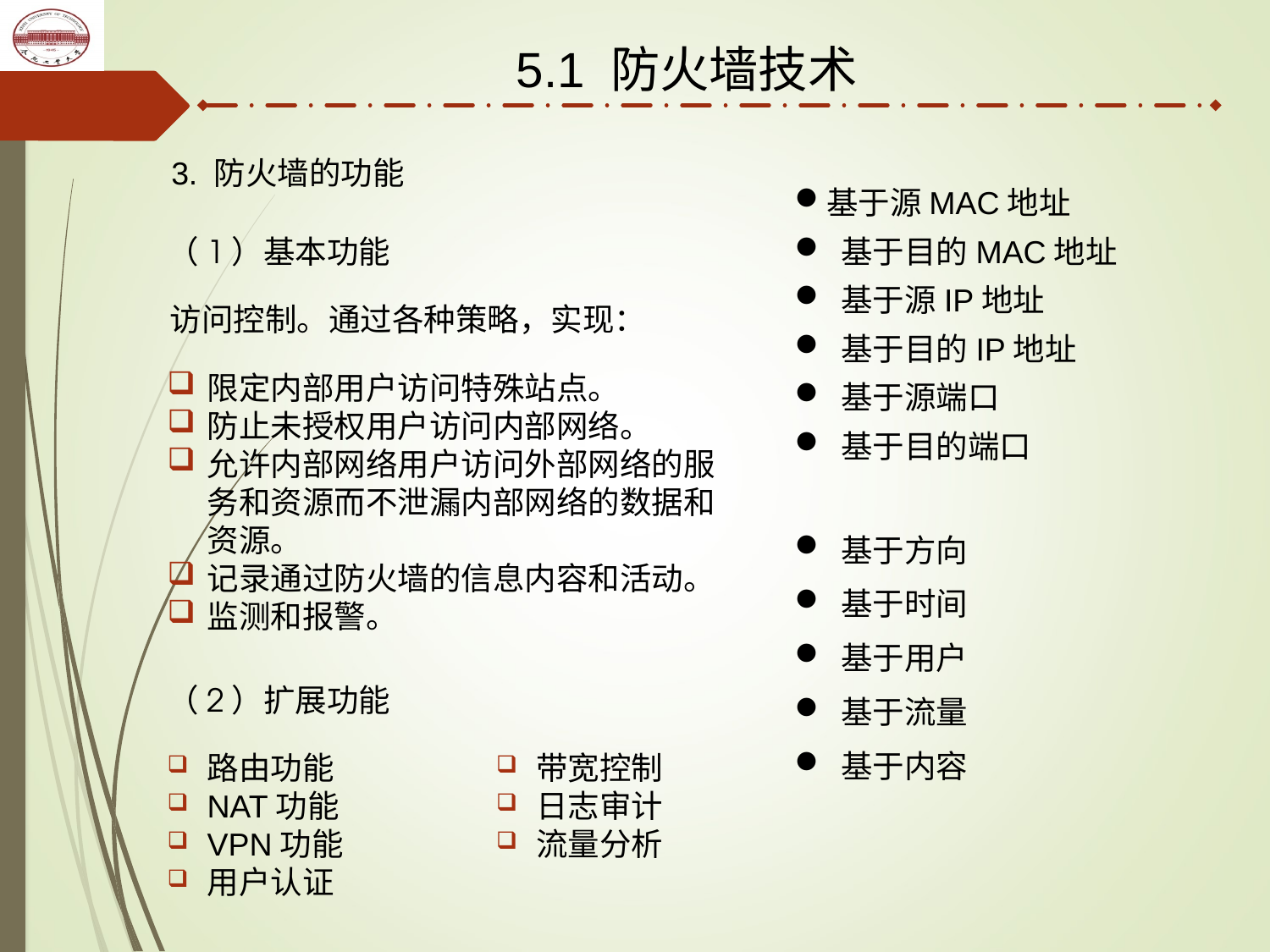

5.1 防火墙技术
3. 防火墙的功能
基于源MAC地址
 基于目的MAC地址
 基于源IP地址
 基于目的IP地址
 基于源端口
 基于目的端口
（1）基本功能
访问控制。通过各种策略，实现：
限定内部用户访问特殊站点。
防止未授权用户访问内部网络。
允许内部网络用户访问外部网络的服务和资源而不泄漏内部网络的数据和资源。
记录通过防火墙的信息内容和活动。
监测和报警。
 基于方向
 基于时间
 基于用户
 基于流量
 基于内容
（2）扩展功能
路由功能
NAT功能
VPN功能
用户认证
带宽控制
日志审计
流量分析